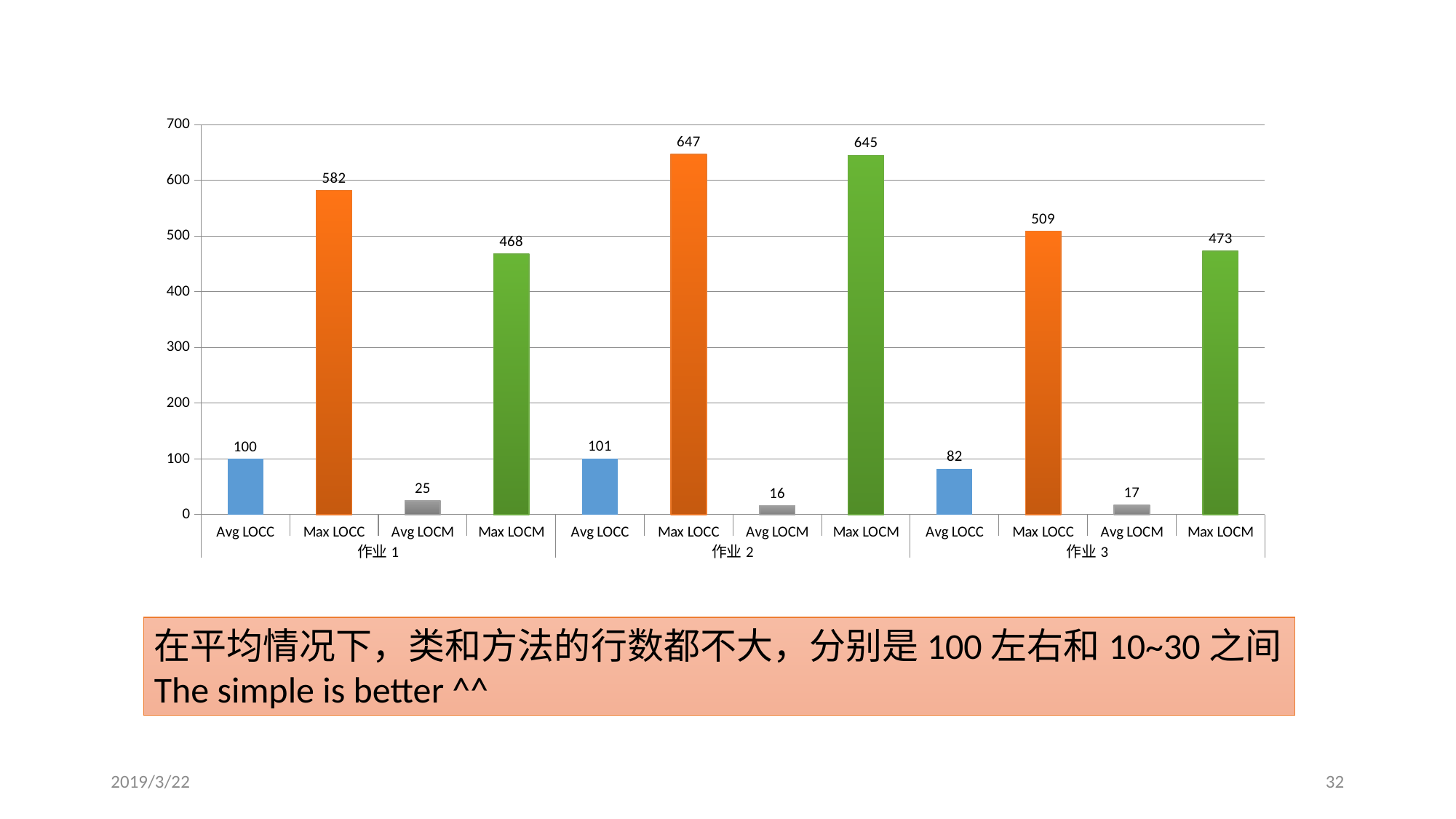

### Chart

| Category |  |
|---|---|
| Avg LOCC | 100.0 |
| Max LOCC | 582.0 |
| Avg LOCM | 25.0 |
| Max LOCM | 468.0 |
| Avg LOCC | 101.0 |
| Max LOCC | 647.0 |
| Avg LOCM | 16.0 |
| Max LOCM | 645.0 |
| Avg LOCC | 82.0 |
| Max LOCC | 509.0 |
| Avg LOCM | 17.0 |
| Max LOCM | 473.0 |
在平均情况下，类和方法的行数都不大，分别是100左右和10~30之间
The simple is better ^^
2019/3/22
32